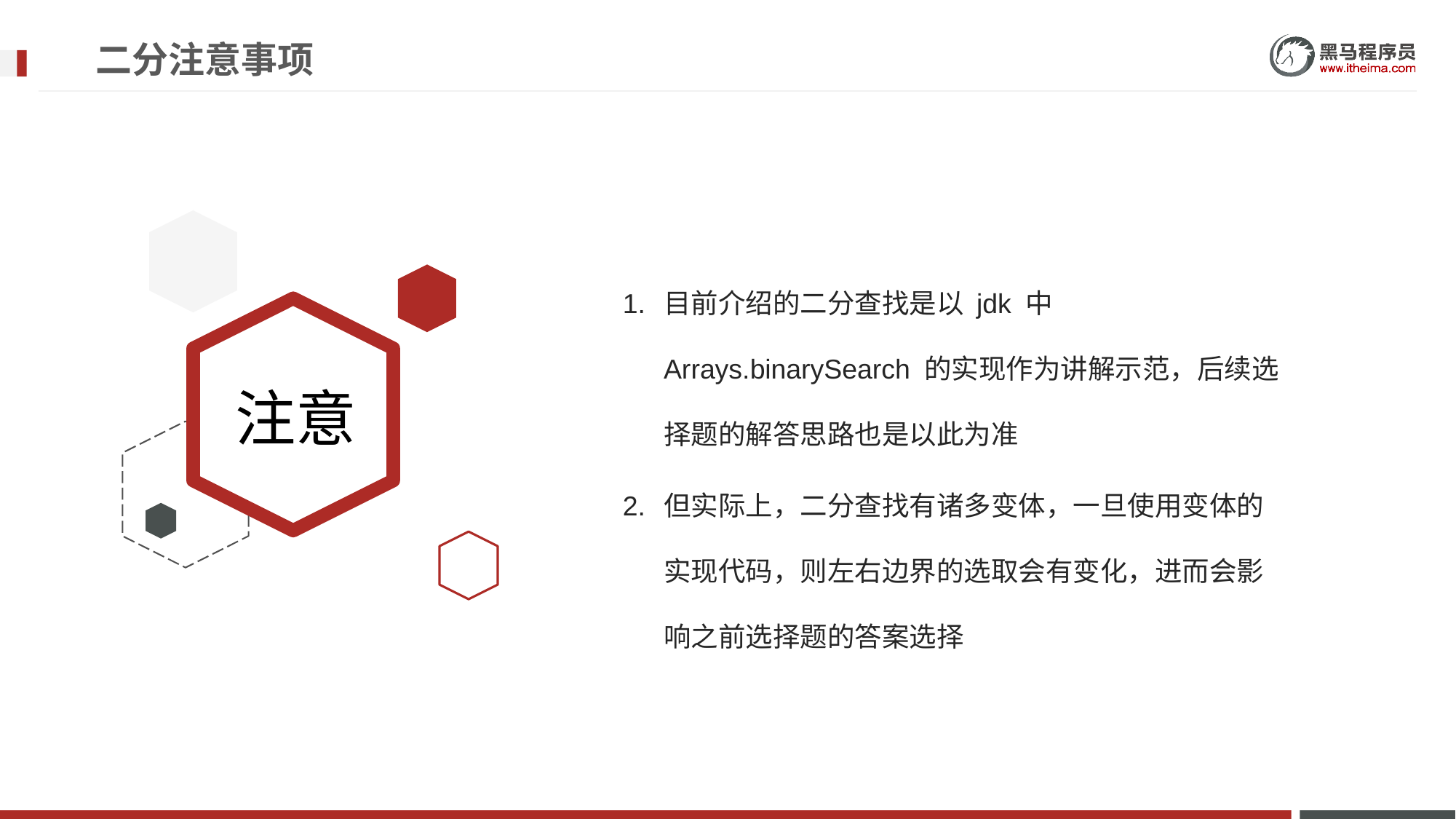

# 二分注意事项
目前介绍的二分查找是以 jdk 中 Arrays.binarySearch 的实现作为讲解示范，后续选择题的解答思路也是以此为准
但实际上，二分查找有诸多变体，一旦使用变体的实现代码，则左右边界的选取会有变化，进而会影响之前选择题的答案选择